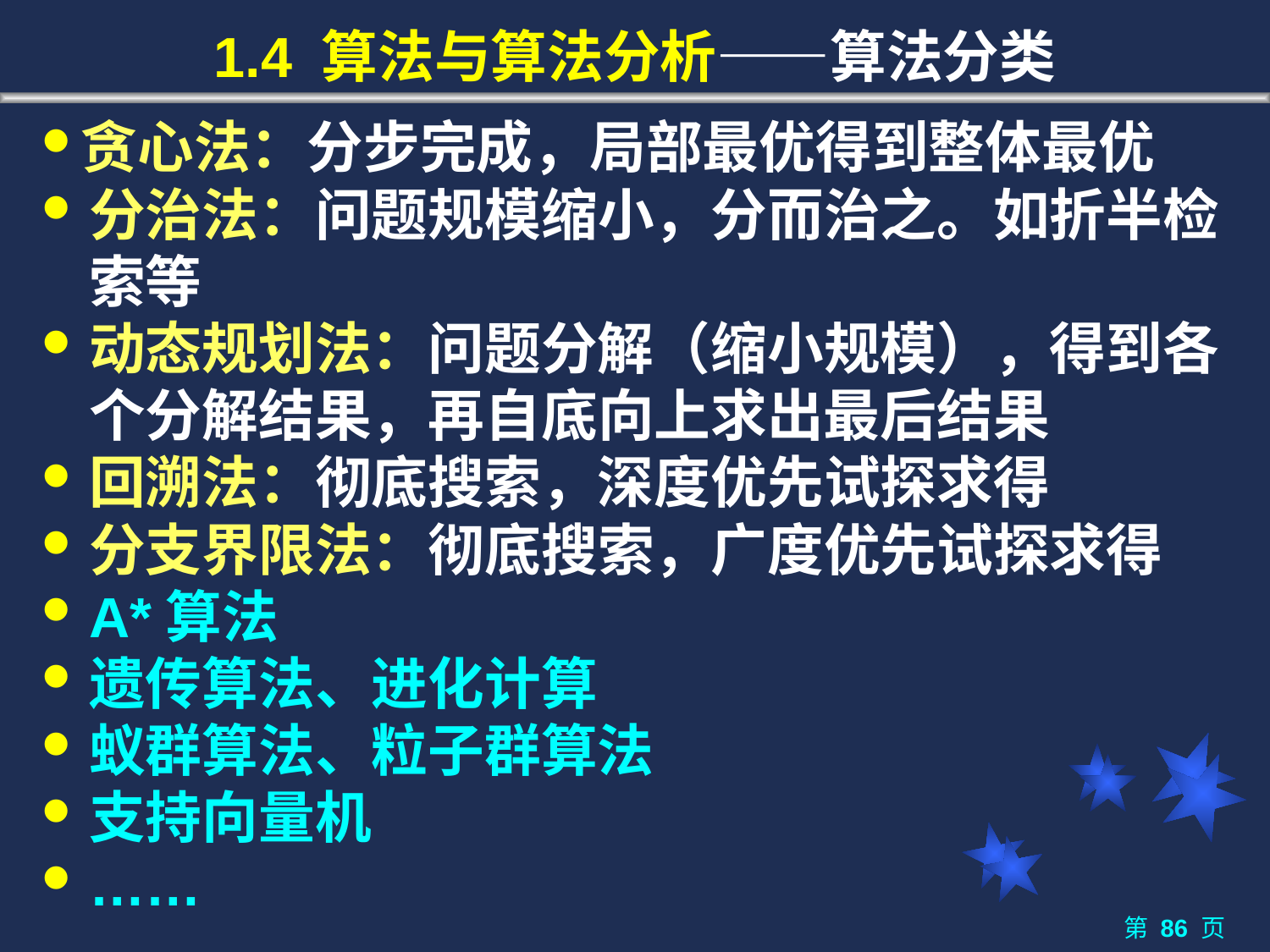

# 1.4 算法与算法分析——算法分类
贪心法：分步完成，局部最优得到整体最优
分治法：问题规模缩小，分而治之。如折半检索等
动态规划法：问题分解（缩小规模），得到各个分解结果，再自底向上求出最后结果
回溯法：彻底搜索，深度优先试探求得
分支界限法：彻底搜索，广度优先试探求得
A*算法
遗传算法、进化计算
蚁群算法、粒子群算法
支持向量机
……
第 86 页